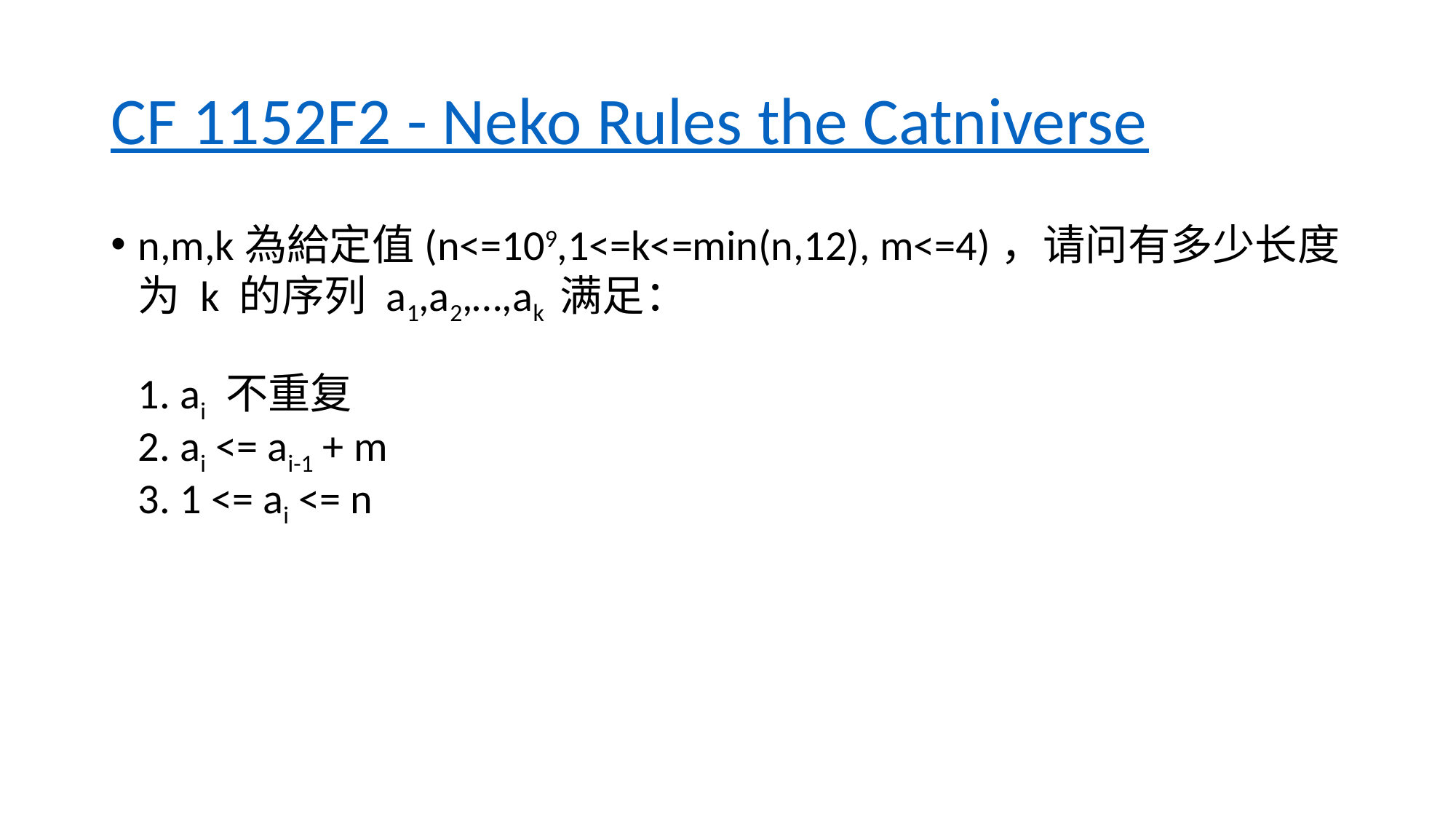

# CF 1152F2 - Neko Rules the Catniverse
n,m,k為給定值(n<=109,1<=k<=min(n,12), m<=4)，请问有多少长度为 k 的序列 a1,a2,…,ak 满足：
1. ai 不重复
2. ai <= ai-1 + m
3. 1 <= ai <= n